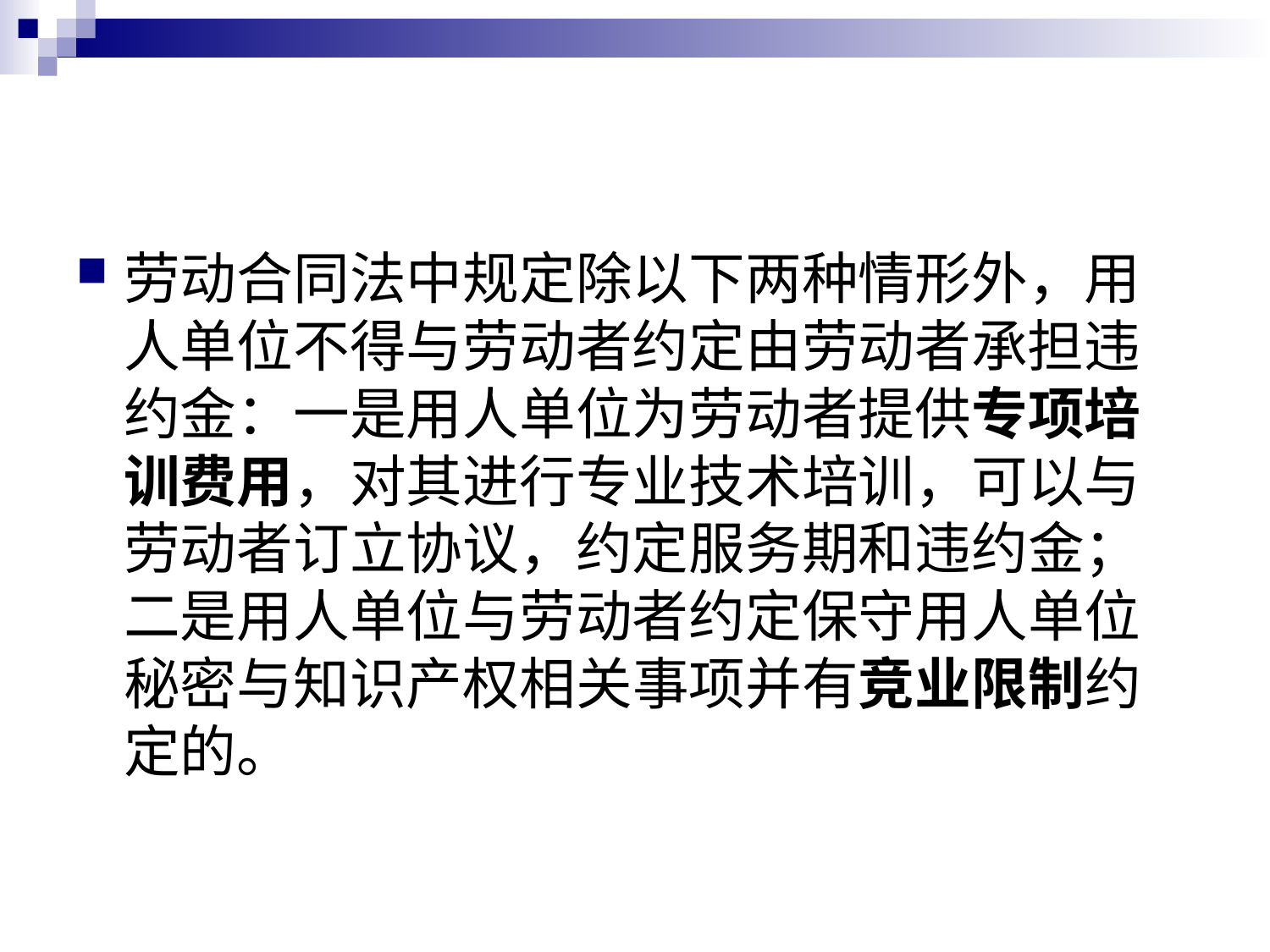

#
劳动合同法中规定除以下两种情形外，用人单位不得与劳动者约定由劳动者承担违约金：一是用人单位为劳动者提供专项培训费用，对其进行专业技术培训，可以与劳动者订立协议，约定服务期和违约金；二是用人单位与劳动者约定保守用人单位秘密与知识产权相关事项并有竞业限制约定的。